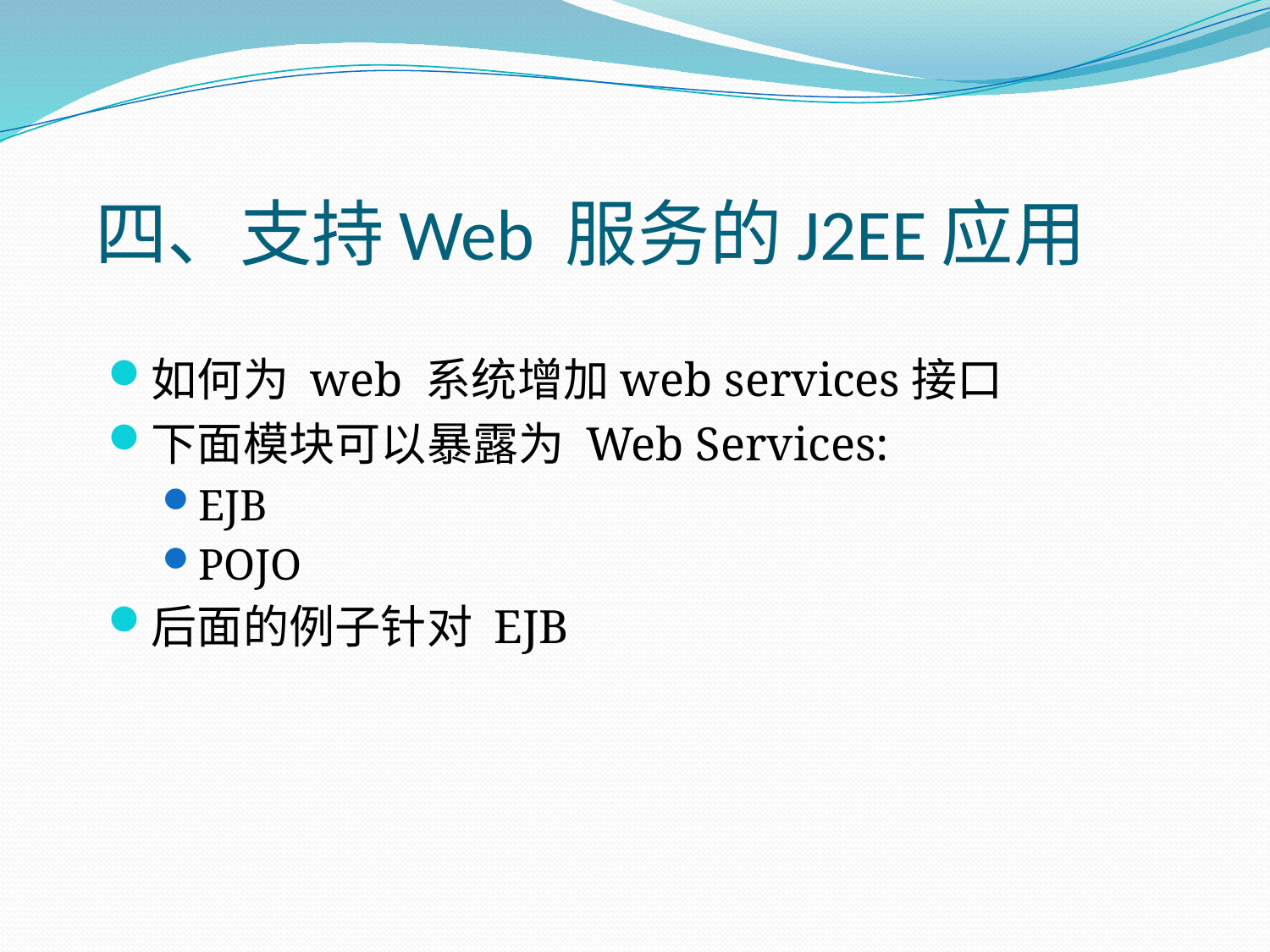

# 四、支持Web 服务的J2EE应用
如何为 web 系统增加web services接口
下面模块可以暴露为 Web Services:
EJB
POJO
后面的例子针对 EJB